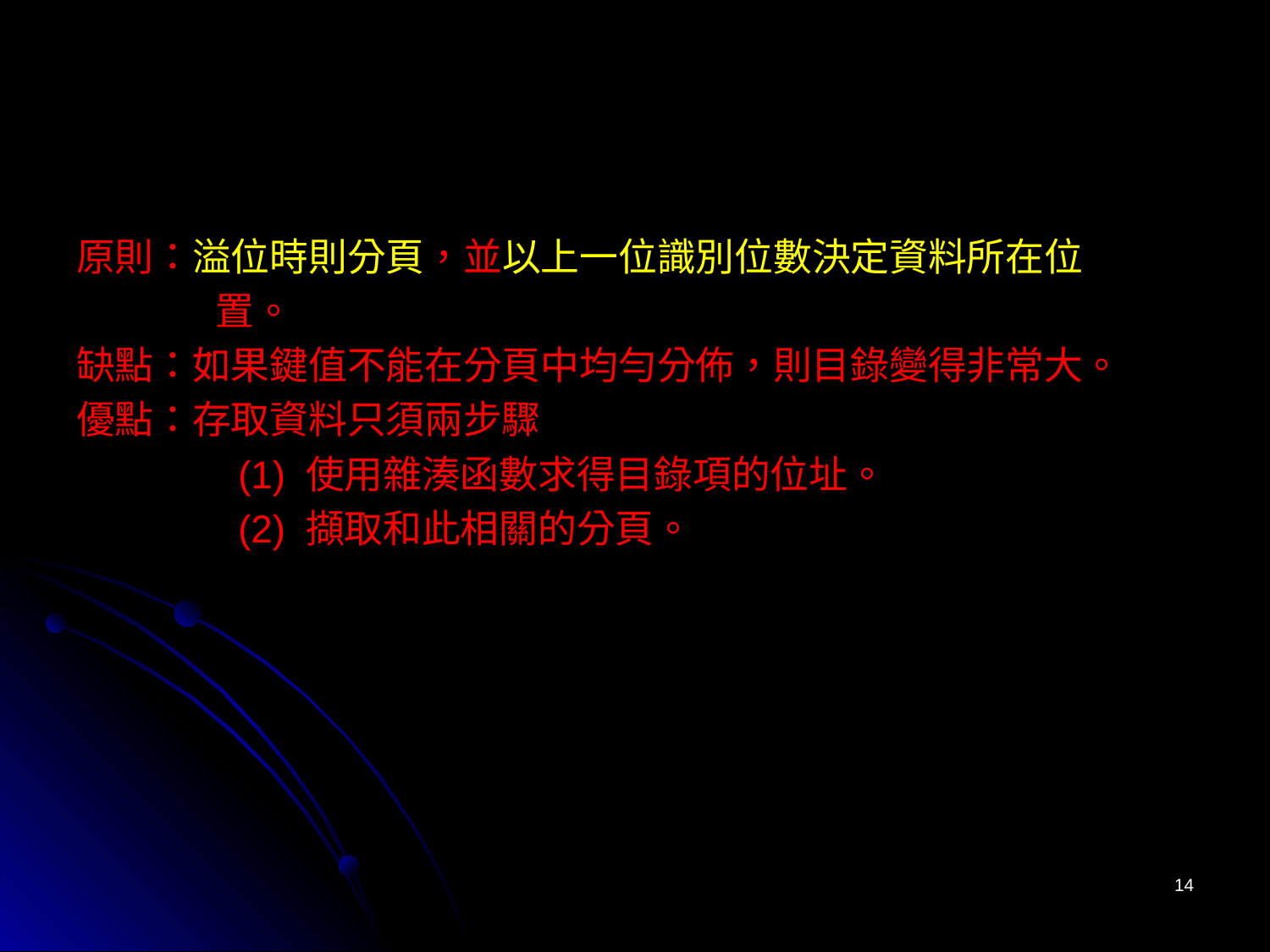

原則：溢位時則分頁，並以上一位識別位數決定資料所在位
               置。
缺點：如果鍵值不能在分頁中均勻分佈，則目錄變得非常大。
優點：存取資料只須兩步驟
               (1) 使用雜湊函數求得目錄項的位址。
               (2) 擷取和此相關的分頁。
14